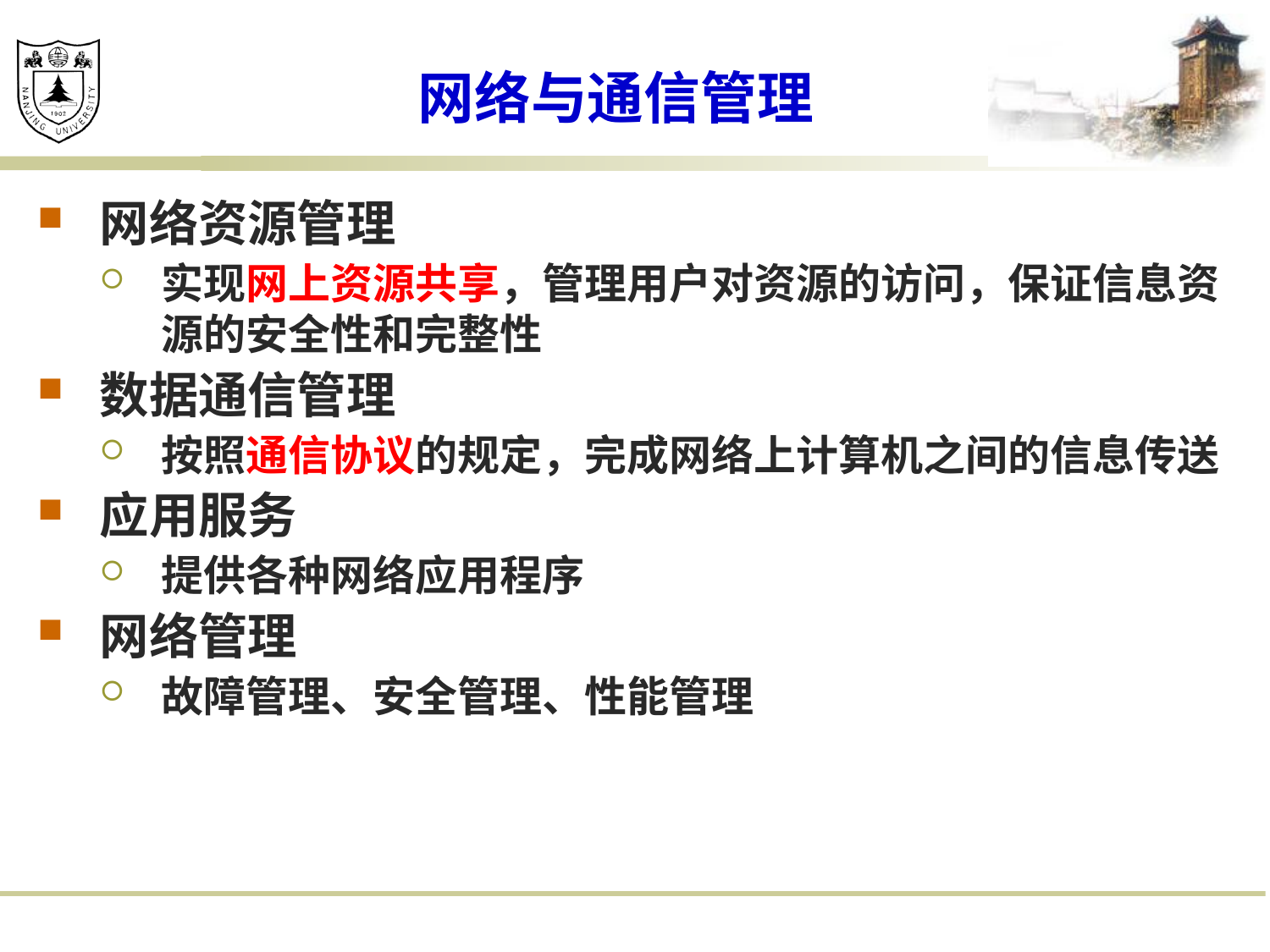

# 网络与通信管理
网络资源管理
实现网上资源共享，管理用户对资源的访问，保证信息资源的安全性和完整性
数据通信管理
按照通信协议的规定，完成网络上计算机之间的信息传送
应用服务
提供各种网络应用程序
网络管理
故障管理、安全管理、性能管理

41